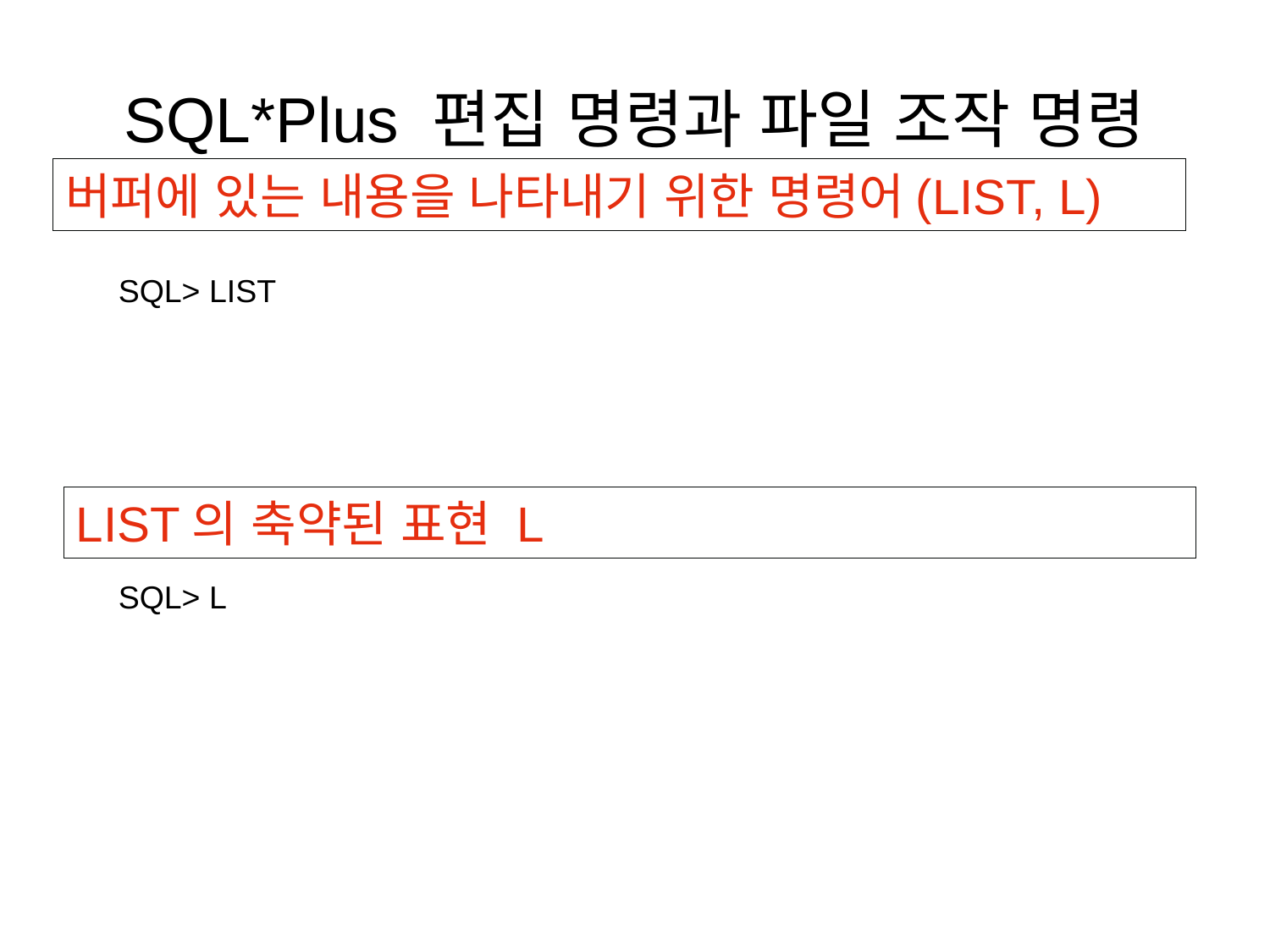

# SQL*Plus 편집 명령과 파일 조작 명령
버퍼에 있는 내용을 나타내기 위한 명령어(LIST, L)
SQL> LIST
LIST의 축약된 표현 L
SQL> L